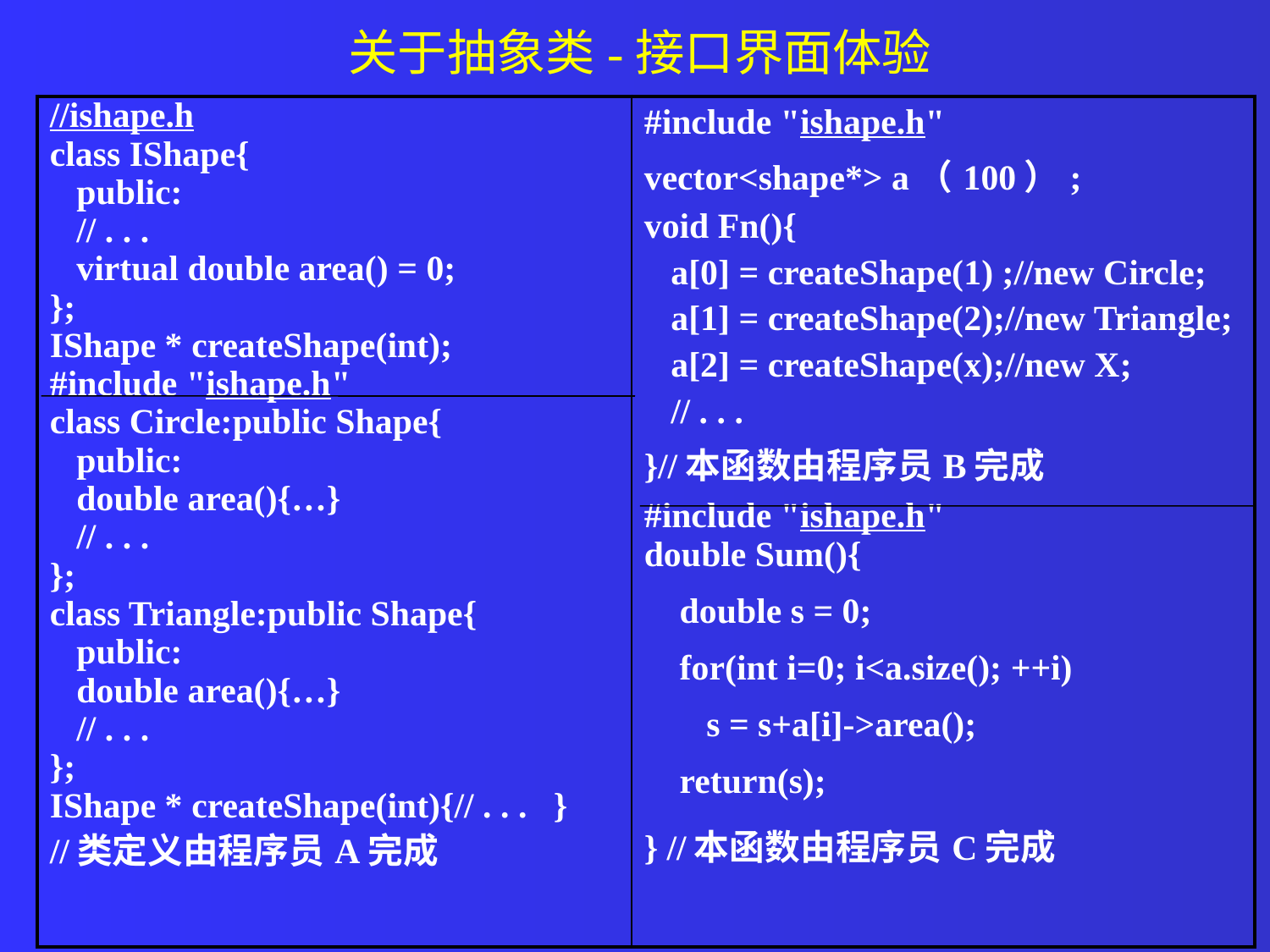

# 关于抽象类-接口界面体验
| //ishape.h class IShape{ public: // . . . virtual double area() = 0; }; IShape \* createShape(int); #include "ishape.h" class Circle:public Shape{ public: double area(){…} // . . . }; class Triangle:public Shape{ public: double area(){…} // . . . }; IShape \* createShape(int){// . . . } //类定义由程序员A完成 | #include "ishape.h" vector<shape\*> a（100）; void Fn(){ a[0] = createShape(1) ;//new Circle; a[1] = createShape(2);//new Triangle; a[2] = createShape(x);//new X; // . . . }//本函数由程序员B完成 #include "ishape.h" double Sum(){ double s = 0; for(int i=0; i<a.size(); ++i) s = s+a[i]->area(); return(s); } //本函数由程序员C完成 |
| --- | --- |